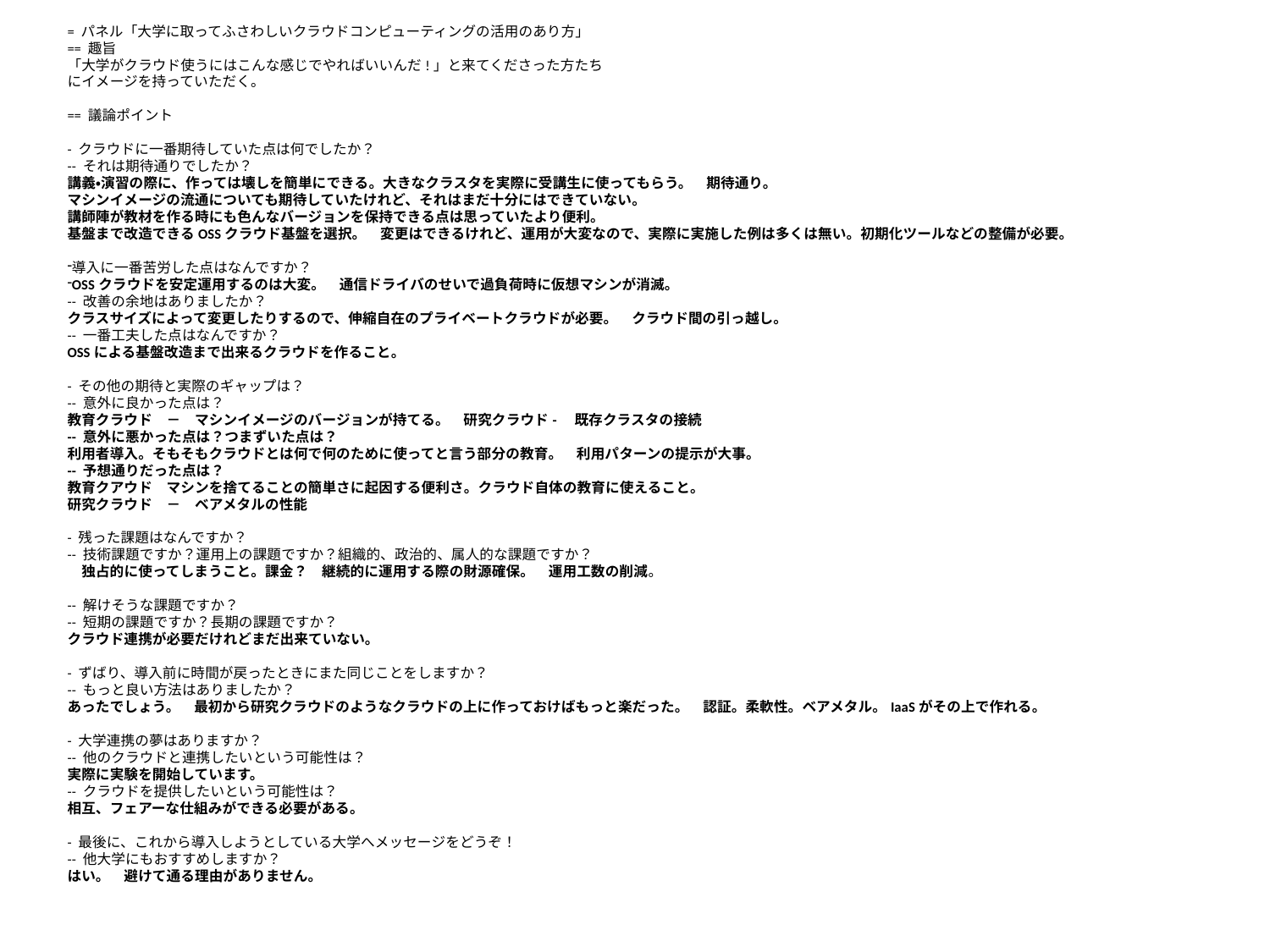

= パネル「大学に取ってふさわしいクラウドコンピューティングの活用のあり方」
== 趣旨
「大学がクラウド使うにはこんな感じでやればいいんだ!」と来てくださった方たち
にイメージを持っていただく。

== 議論ポイント

- クラウドに一番期待していた点は何でしたか？
-- それは期待通りでしたか？
講義・演習の際に、作っては壊しを簡単にできる。大きなクラスタを実際に受講生に使ってもらう。　期待通り。
マシンイメージの流通についても期待していたけれど、それはまだ十分にはできていない。
講師陣が教材を作る時にも色んなバージョンを保持できる点は思っていたより便利。
基盤まで改造できるOSSクラウド基盤を選択。　変更はできるけれど、運用が大変なので、実際に実施した例は多くは無い。初期化ツールなどの整備が必要。

導入に一番苦労した点はなんですか？
OSSクラウドを安定運用するのは大変。　通信ドライバのせいで過負荷時に仮想マシンが消滅。
-- 改善の余地はありましたか？
クラスサイズによって変更したりするので、伸縮自在のプライベートクラウドが必要。　クラウド間の引っ越し。
-- 一番工夫した点はなんですか？
OSSによる基盤改造まで出来るクラウドを作ること。

- その他の期待と実際のギャップは？
-- 意外に良かった点は？
教育クラウド　－　マシンイメージのバージョンが持てる。　研究クラウド-　既存クラスタの接続
-- 意外に悪かった点は？つまずいた点は？
利用者導入。そもそもクラウドとは何で何のために使ってと言う部分の教育。　利用パターンの提示が大事。
-- 予想通りだった点は？
教育クアウド　マシンを捨てることの簡単さに起因する便利さ。クラウド自体の教育に使えること。
研究クラウド　－　ベアメタルの性能

- 残った課題はなんですか？
-- 技術課題ですか？運用上の課題ですか？組織的、政治的、属人的な課題ですか？
　独占的に使ってしまうこと。課金？　継続的に運用する際の財源確保。　運用工数の削減。

-- 解けそうな課題ですか？
-- 短期の課題ですか？長期の課題ですか？
クラウド連携が必要だけれどまだ出来ていない。

- ずばり、導入前に時間が戻ったときにまた同じことをしますか？
-- もっと良い方法はありましたか？
あったでしょう。　最初から研究クラウドのようなクラウドの上に作っておけばもっと楽だった。　認証。柔軟性。ベアメタル。IaaSがその上で作れる。

- 大学連携の夢はありますか？
-- 他のクラウドと連携したいという可能性は？
実際に実験を開始しています。
-- クラウドを提供したいという可能性は？
相互、フェアーな仕組みができる必要がある。

- 最後に、これから導入しようとしている大学へメッセージをどうぞ！
-- 他大学にもおすすめしますか？
はい。　避けて通る理由がありません。